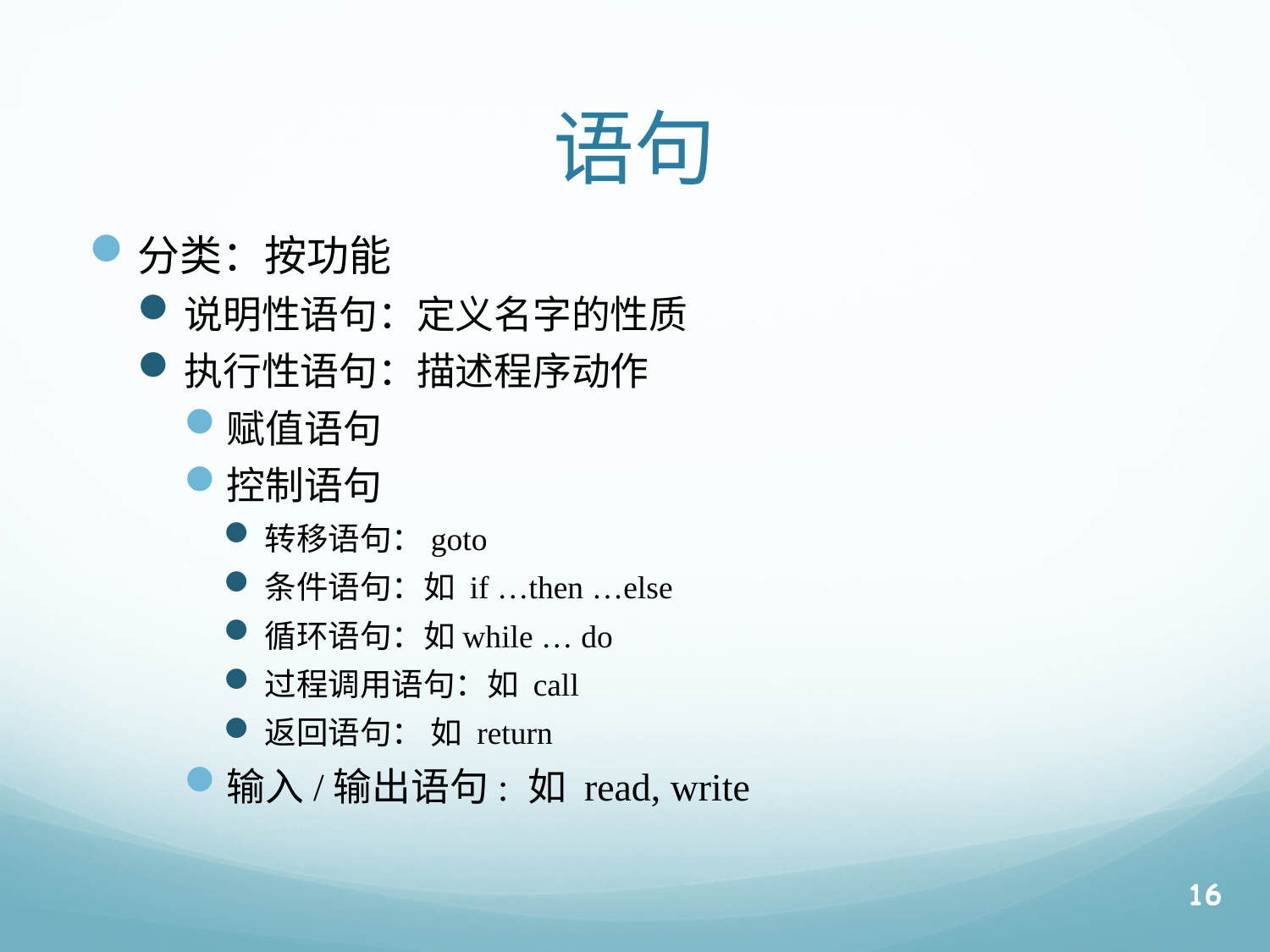

# 语句
分类：按功能
说明性语句：定义名字的性质
执行性语句：描述程序动作
赋值语句
控制语句
转移语句：goto
条件语句：如 if …then …else
循环语句：如while … do
过程调用语句：如 call
返回语句： 如 return
输入/输出语句: 如 read, write
16